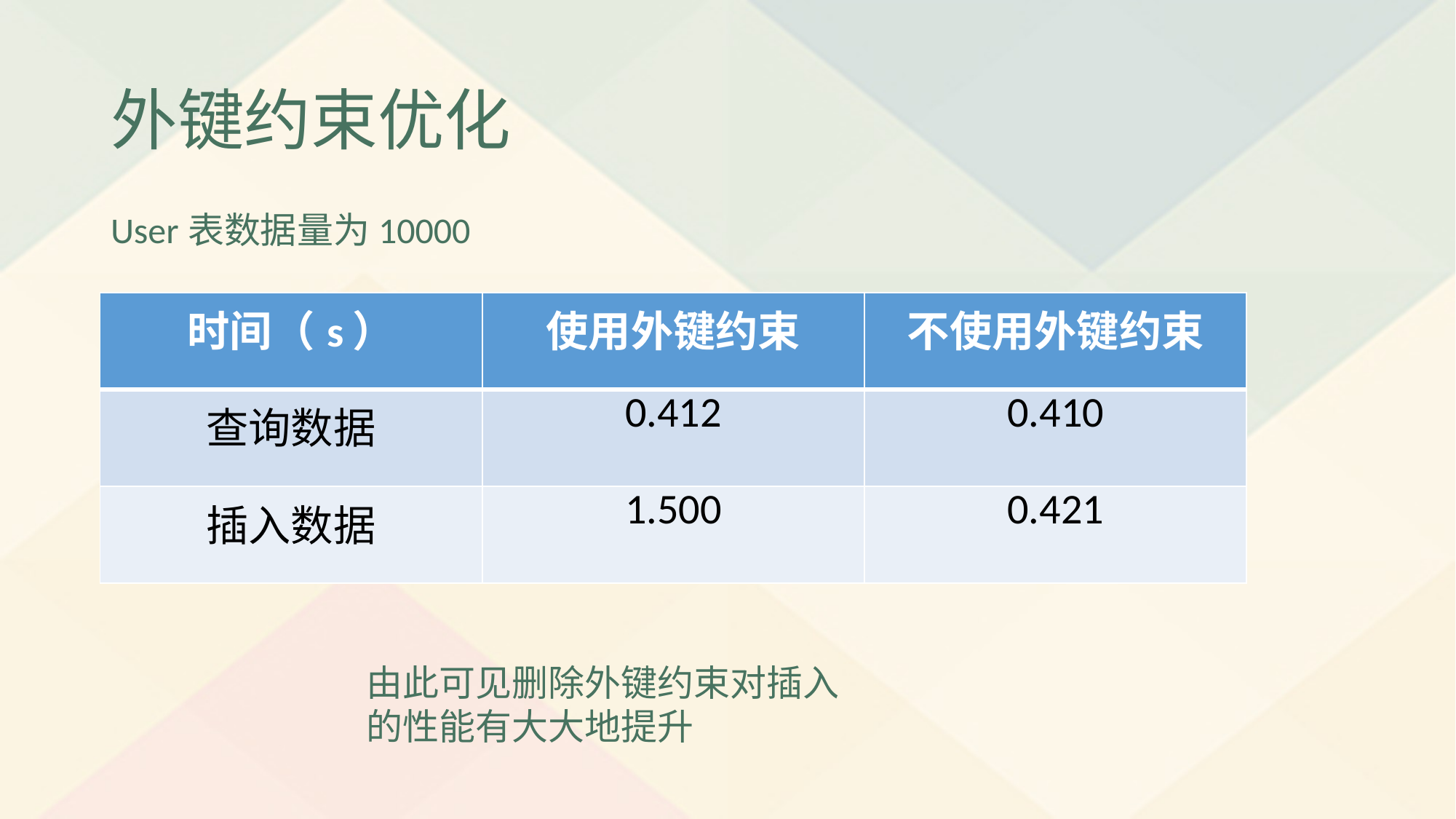

# 外键约束优化
User表数据量为10000
| 时间（s） | 使用外键约束 | 不使用外键约束 |
| --- | --- | --- |
| 查询数据 | 0.412 | 0.410 |
| 插入数据 | 1.500 | 0.421 |
由此可见删除外键约束对插入的性能有大大地提升